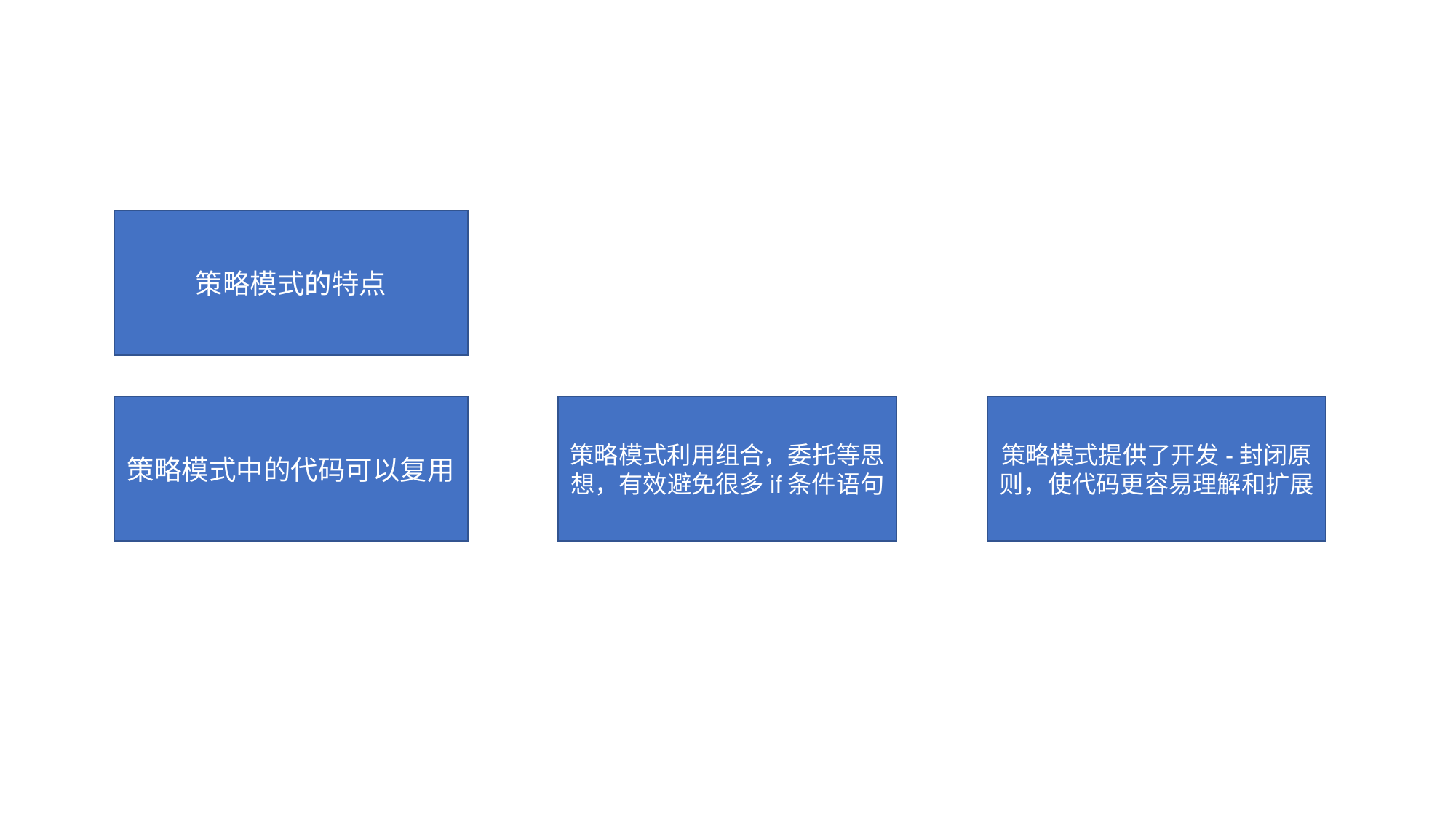

策略模式的特点
策略模式中的代码可以复用
策略模式利用组合，委托等思想，有效避免很多if条件语句
策略模式提供了开发-封闭原则，使代码更容易理解和扩展